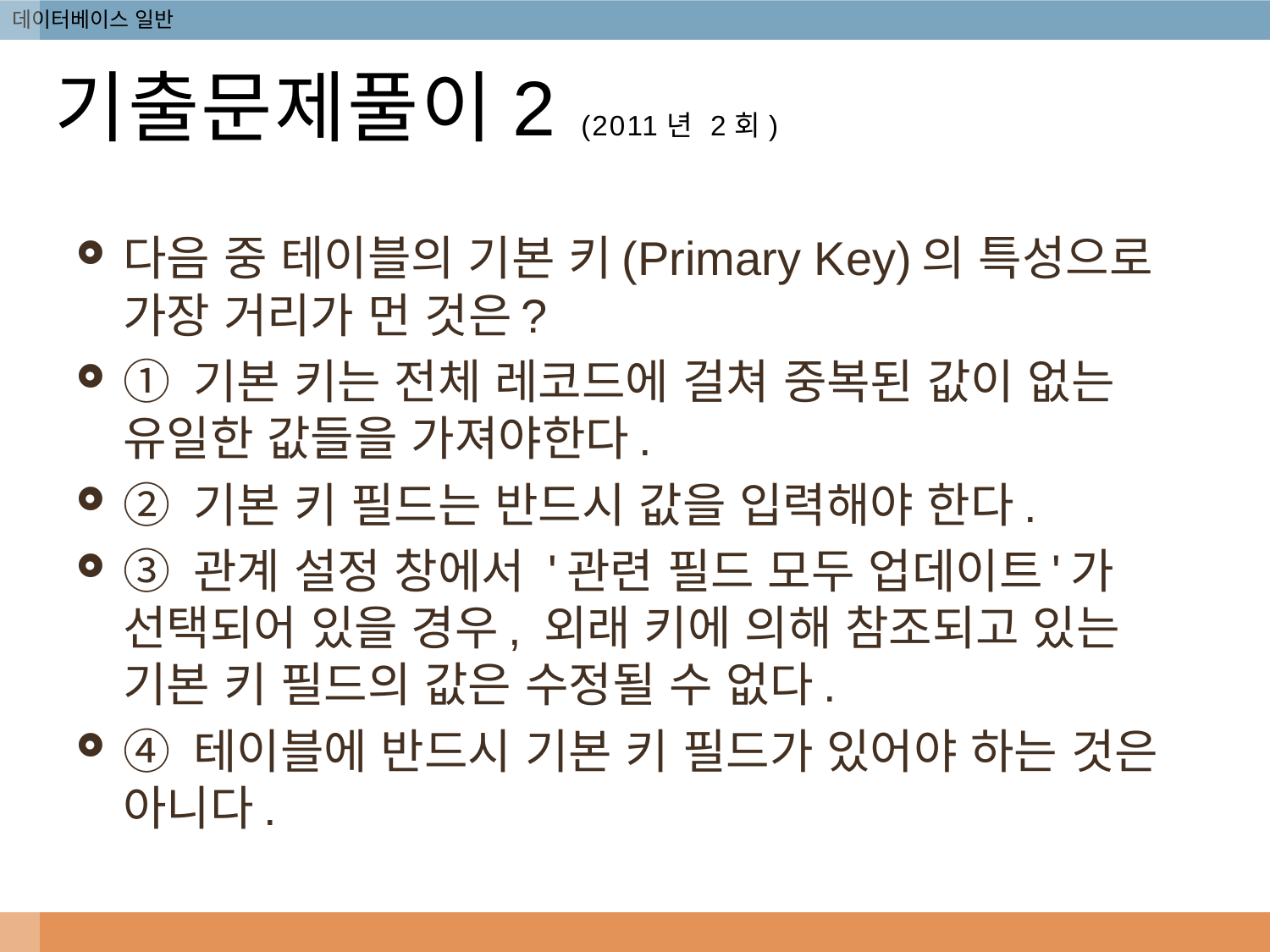

# 기출문제풀이2 (2011년 2회)
다음 중 테이블의 기본 키(Primary Key)의 특성으로 가장 거리가 먼 것은?
① 기본 키는 전체 레코드에 걸쳐 중복된 값이 없는 유일한 값들을 가져야한다.
② 기본 키 필드는 반드시 값을 입력해야 한다.
③ 관계 설정 창에서 '관련 필드 모두 업데이트'가 선택되어 있을 경우, 외래 키에 의해 참조되고 있는 기본 키 필드의 값은 수정될 수 없다.
④ 테이블에 반드시 기본 키 필드가 있어야 하는 것은 아니다.